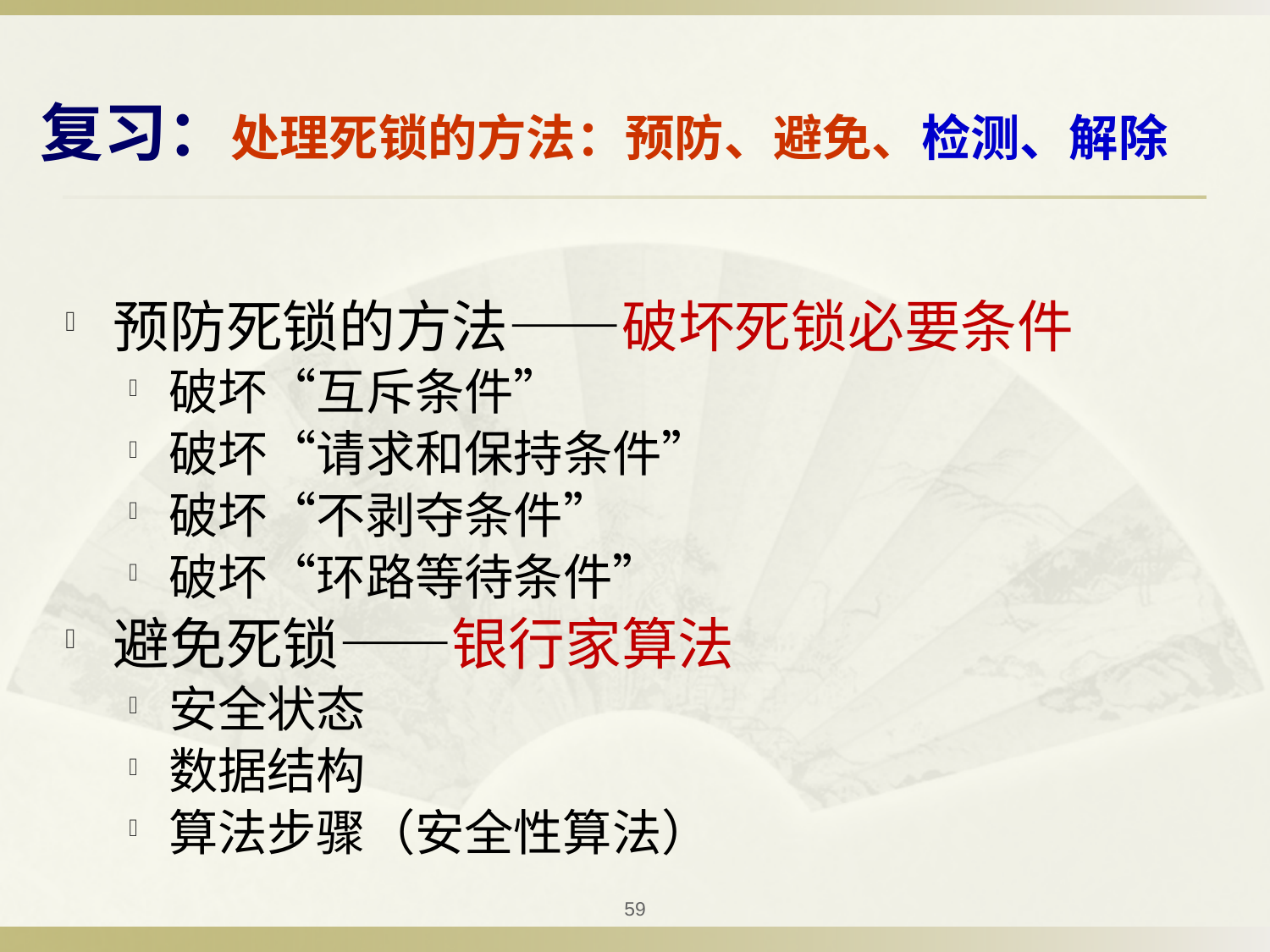

复习：处理死锁的方法：预防、避免、检测、解除
预防死锁的方法——破坏死锁必要条件
破坏“互斥条件”
破坏“请求和保持条件”
破坏“不剥夺条件”
破坏“环路等待条件”
避免死锁——银行家算法
安全状态
数据结构
算法步骤（安全性算法）
59